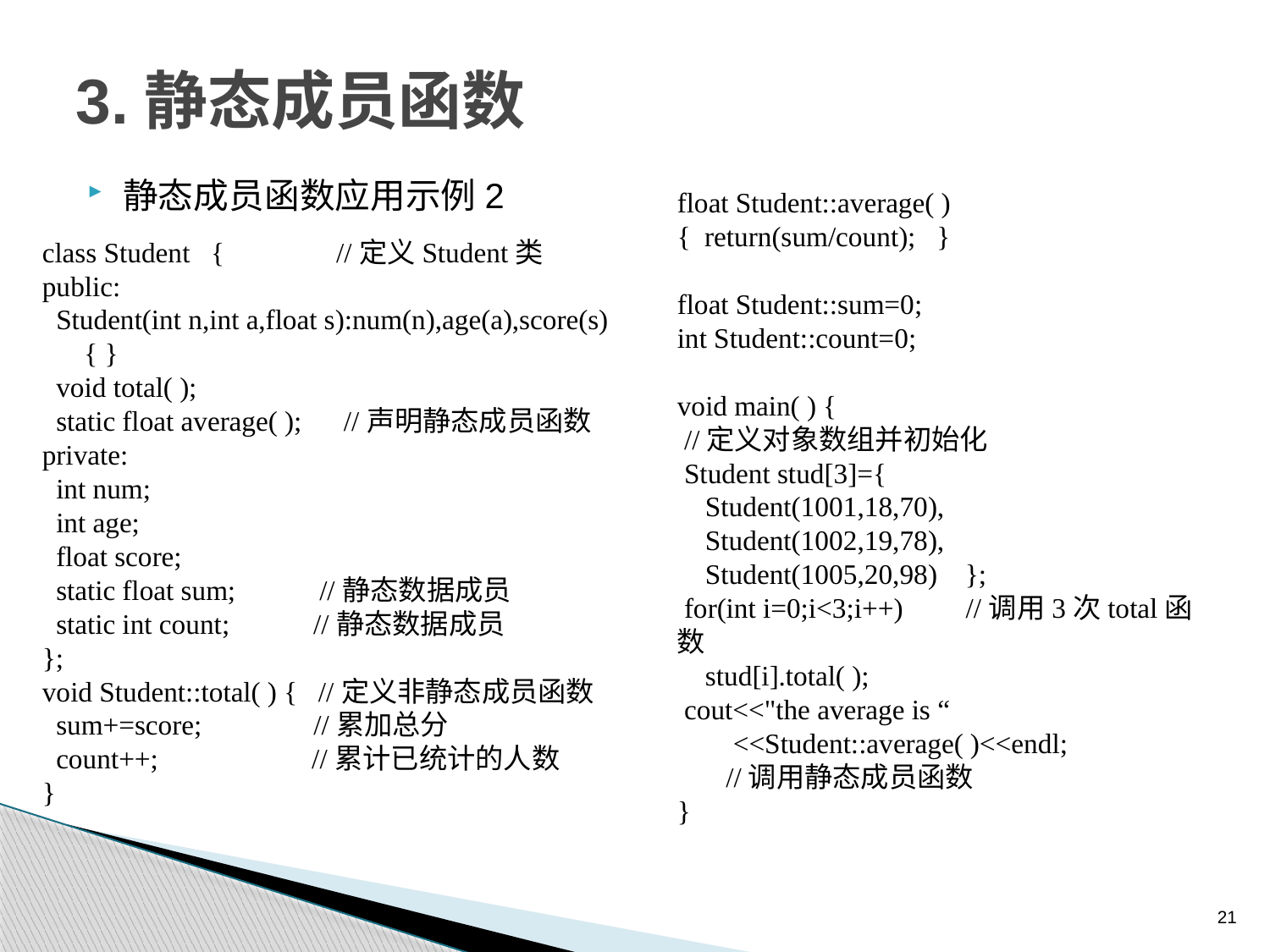

# 3.静态成员函数
静态成员函数应用示例2

float Student::average( )
{  return(sum/count);   }

float Student::sum=0;
int Student::count=0;

void main( ) {
 //定义对象数组并初始化
 Student stud[3]={
    Student(1001,18,70),
    Student(1002,19,78),
    Student(1005,20,98)    };
 for(int i=0;i<3;i++)         //调用3次total函数
    stud[i].total( );
 cout<<"the average is “
        <<Student::average( )<<endl;
       //调用静态成员函数
}
class Student   {                //定义Student类
public:
  Student(int n,int a,float s):num(n),age(a),score(s)
      { }
  void total( );
  static float average( );      //声明静态成员函数
private:
  int num;
  int age;
  float score;
  static float sum;            //静态数据成员
  static int count;            //静态数据成员
};
void Student::total( ) {   //定义非静态成员函数
  sum+=score;                //累加总分
  count++;                      //累计已统计的人数
}
21